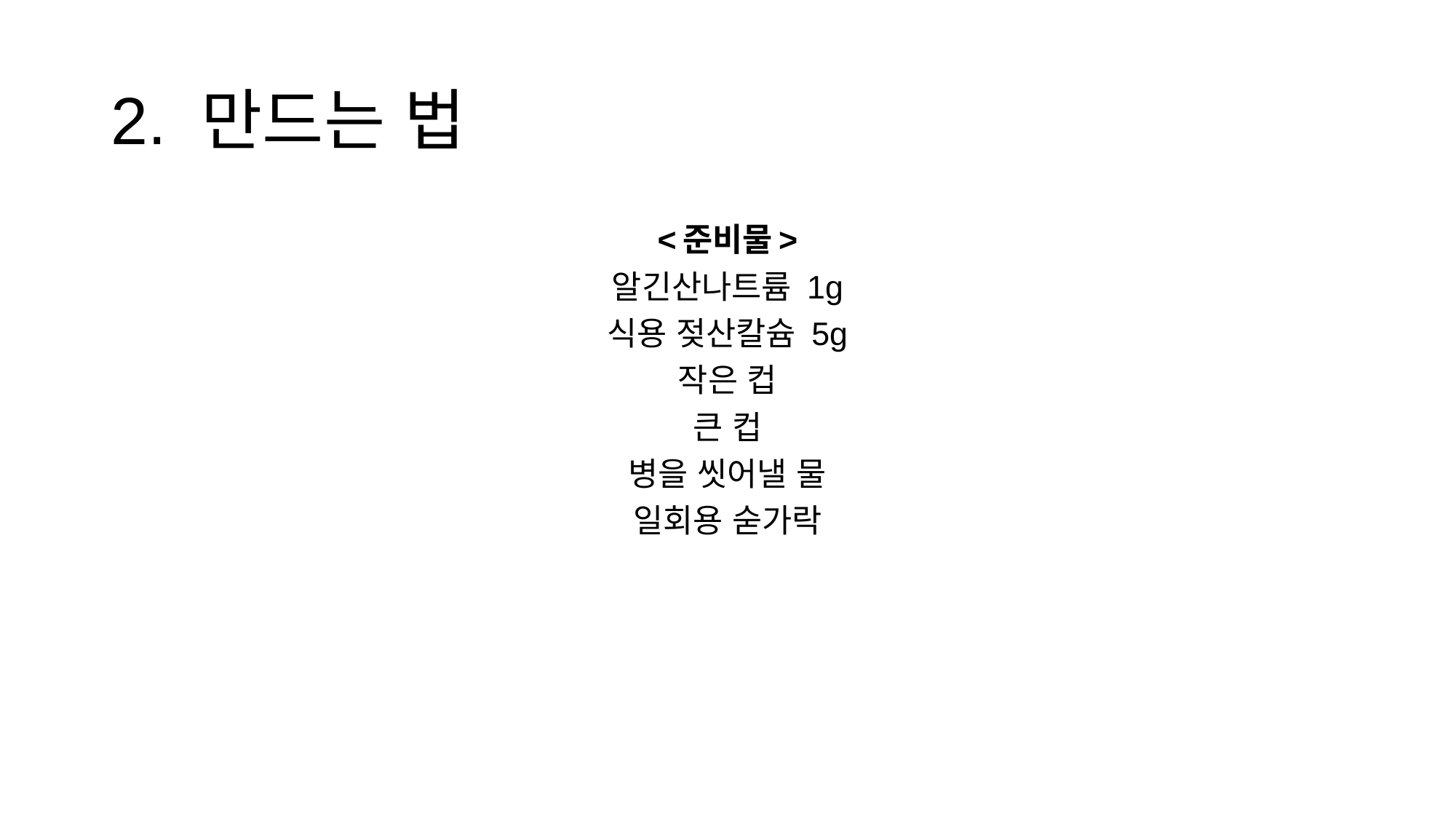

# 2. 만드는 법
<준비물>
알긴산나트륨 1g
식용 젖산칼슘 5g
작은 컵
큰 컵
병을 씻어낼 물
일회용 숟가락